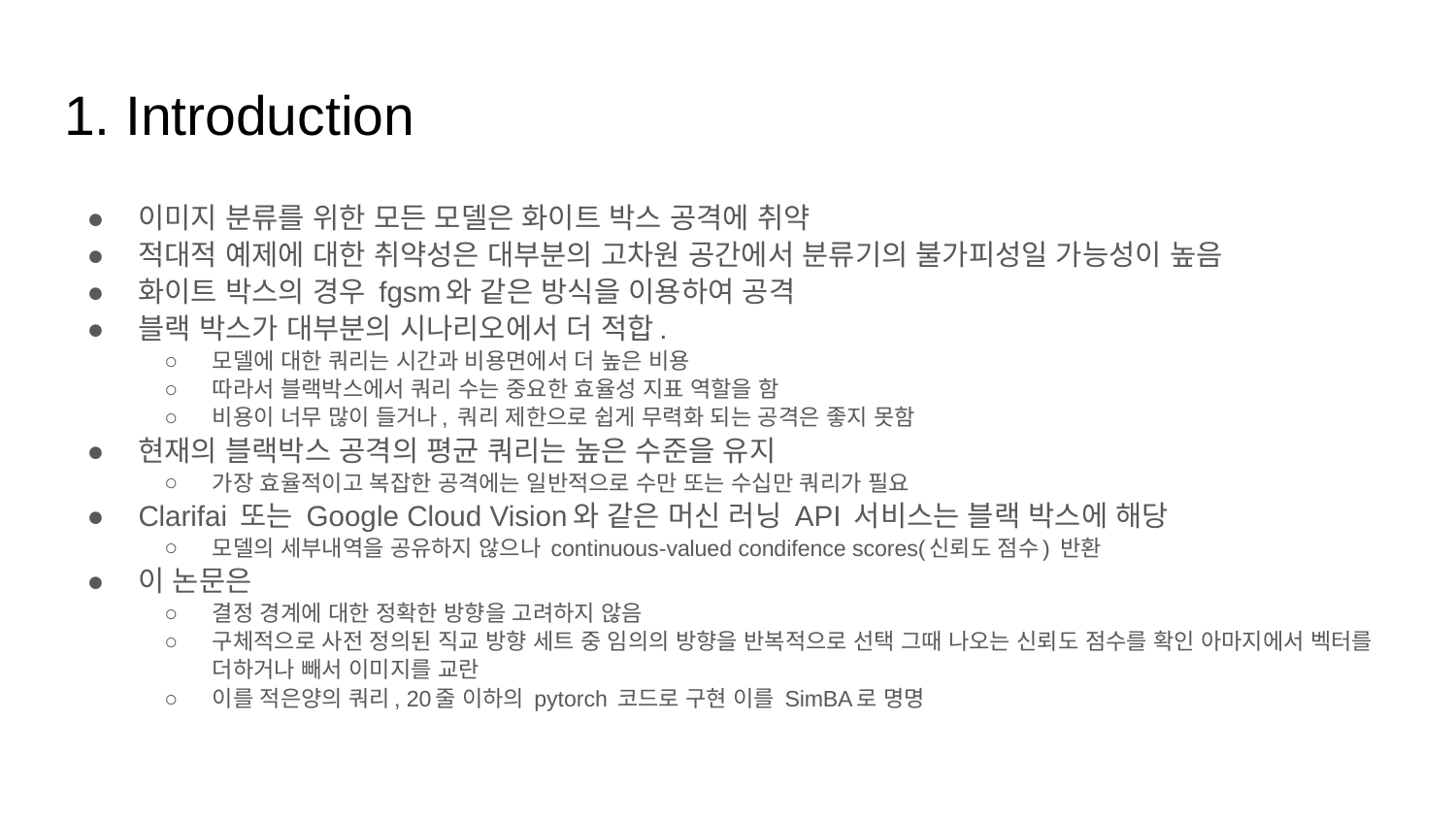

# 1. Introduction
이미지 분류를 위한 모든 모델은 화이트 박스 공격에 취약
적대적 예제에 대한 취약성은 대부분의 고차원 공간에서 분류기의 불가피성일 가능성이 높음
화이트 박스의 경우 fgsm와 같은 방식을 이용하여 공격
블랙 박스가 대부분의 시나리오에서 더 적합.
모델에 대한 쿼리는 시간과 비용면에서 더 높은 비용
따라서 블랙박스에서 쿼리 수는 중요한 효율성 지표 역할을 함
비용이 너무 많이 들거나, 쿼리 제한으로 쉽게 무력화 되는 공격은 좋지 못함
현재의 블랙박스 공격의 평균 쿼리는 높은 수준을 유지
가장 효율적이고 복잡한 공격에는 일반적으로 수만 또는 수십만 쿼리가 필요
Clarifai 또는 Google Cloud Vision와 같은 머신 러닝 API 서비스는 블랙 박스에 해당
모델의 세부내역을 공유하지 않으나 continuous-valued condifence scores(신뢰도 점수) 반환
이 논문은
결정 경계에 대한 정확한 방향을 고려하지 않음
구체적으로 사전 정의된 직교 방향 세트 중 임의의 방향을 반복적으로 선택 그때 나오는 신뢰도 점수를 확인 아마지에서 벡터를 더하거나 빼서 이미지를 교란
이를 적은양의 쿼리, 20줄 이하의 pytorch 코드로 구현 이를 SimBA로 명명